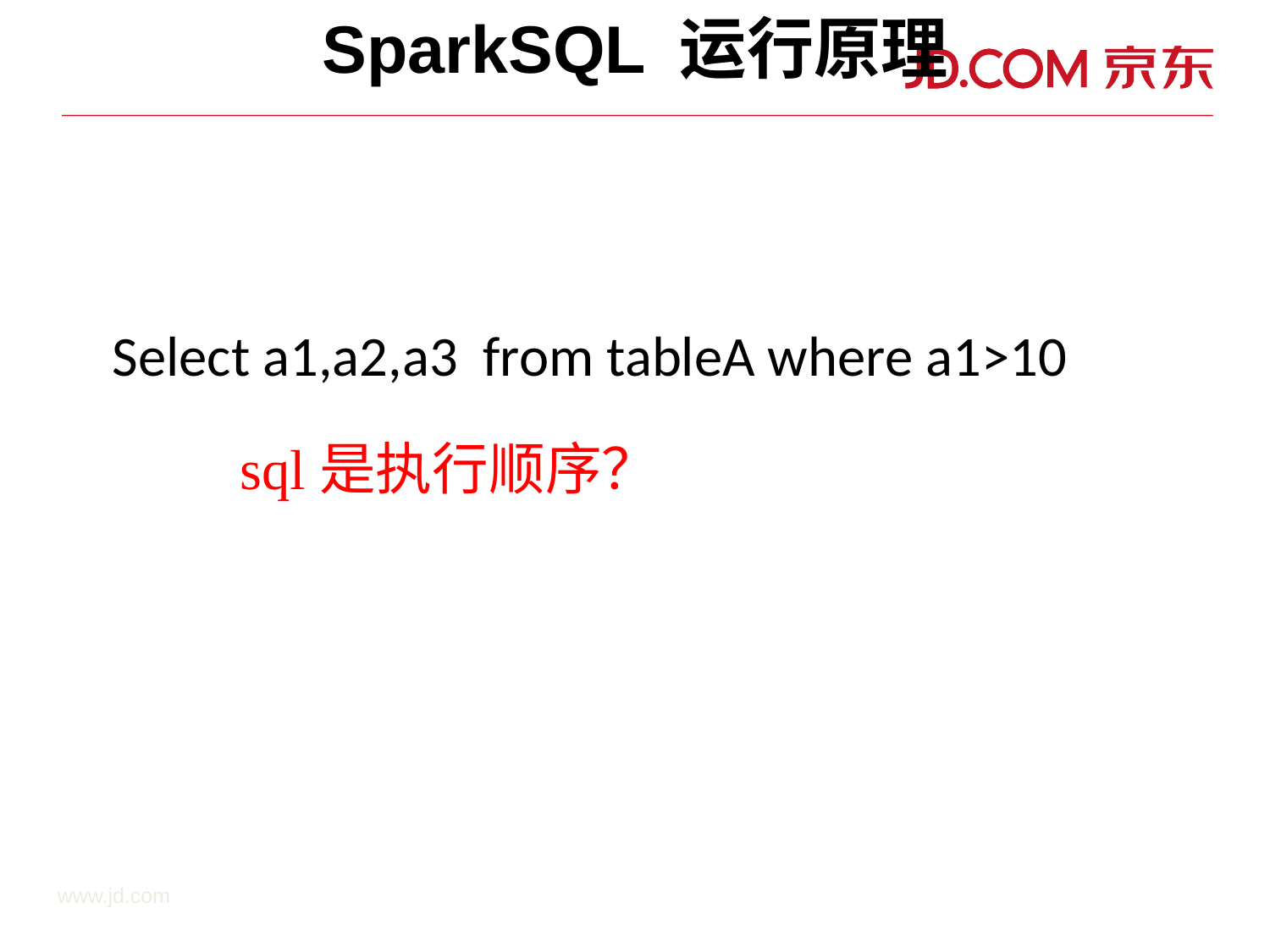

SparkSQL 运行原理

Select a1,a2,a3  from tableA where a1>10
         sql是执行顺序？